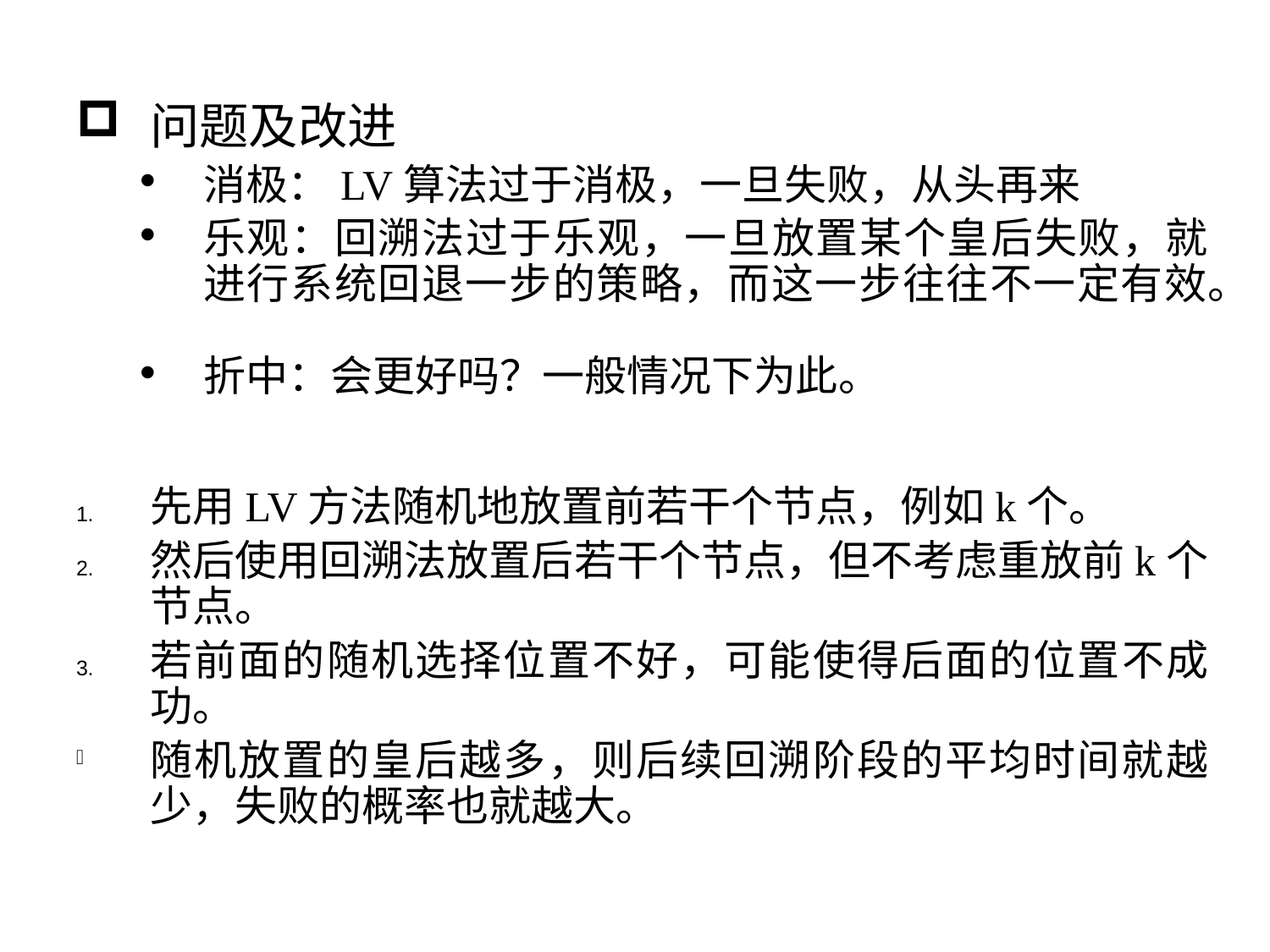

# 问题及改进
消极：LV算法过于消极，一旦失败，从头再来
乐观：回溯法过于乐观，一旦放置某个皇后失败，就进行系统回退一步的策略，而这一步往往不一定有效。
折中：会更好吗？一般情况下为此。

先用LV方法随机地放置前若干个节点，例如k个。
然后使用回溯法放置后若干个节点，但不考虑重放前k个节点。
若前面的随机选择位置不好，可能使得后面的位置不成功。
随机放置的皇后越多，则后续回溯阶段的平均时间就越少，失败的概率也就越大。